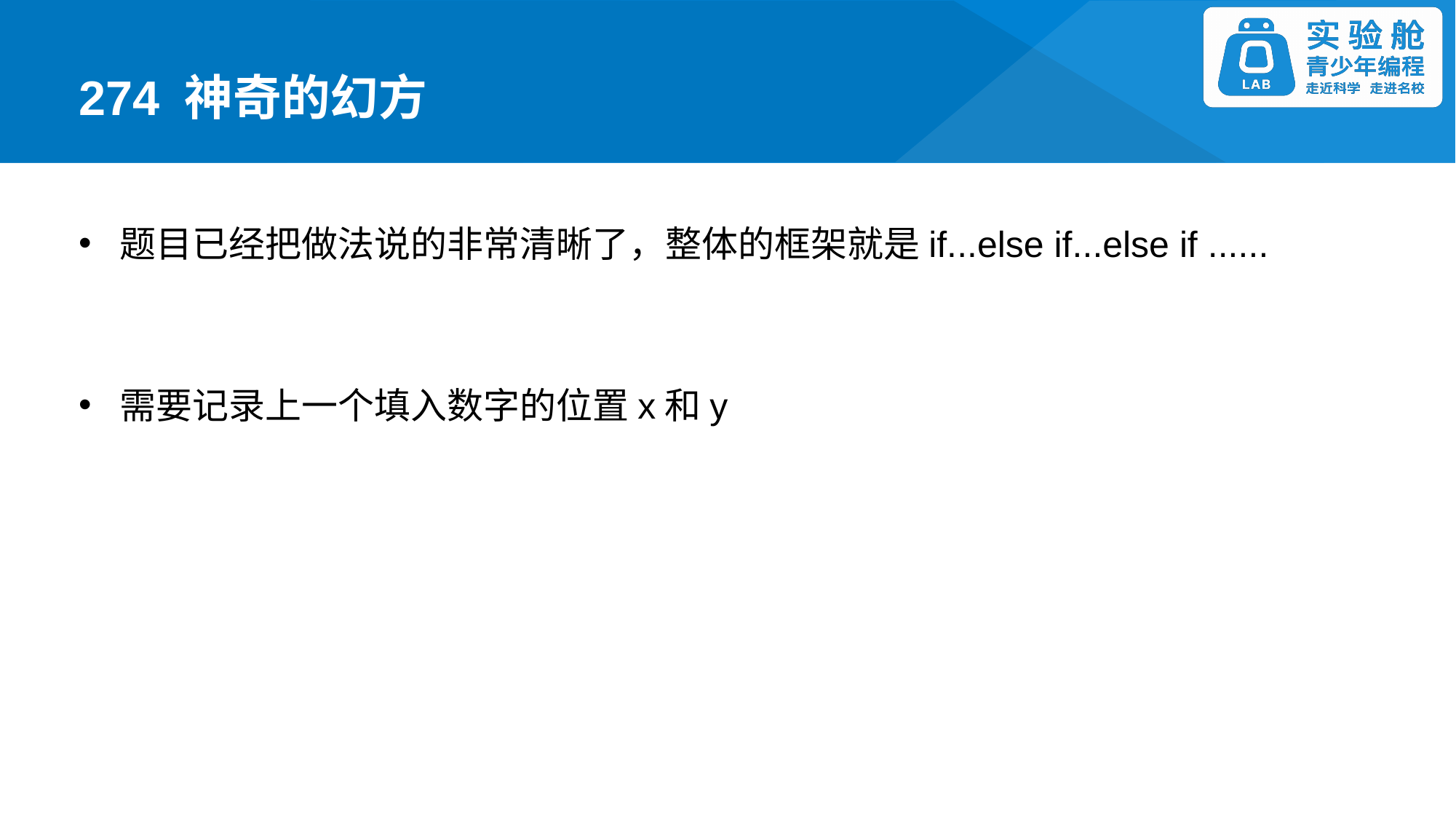

274 神奇的幻方
题目已经把做法说的非常清晰了，整体的框架就是if...else if...else if ......

需要记录上一个填入数字的位置x和y